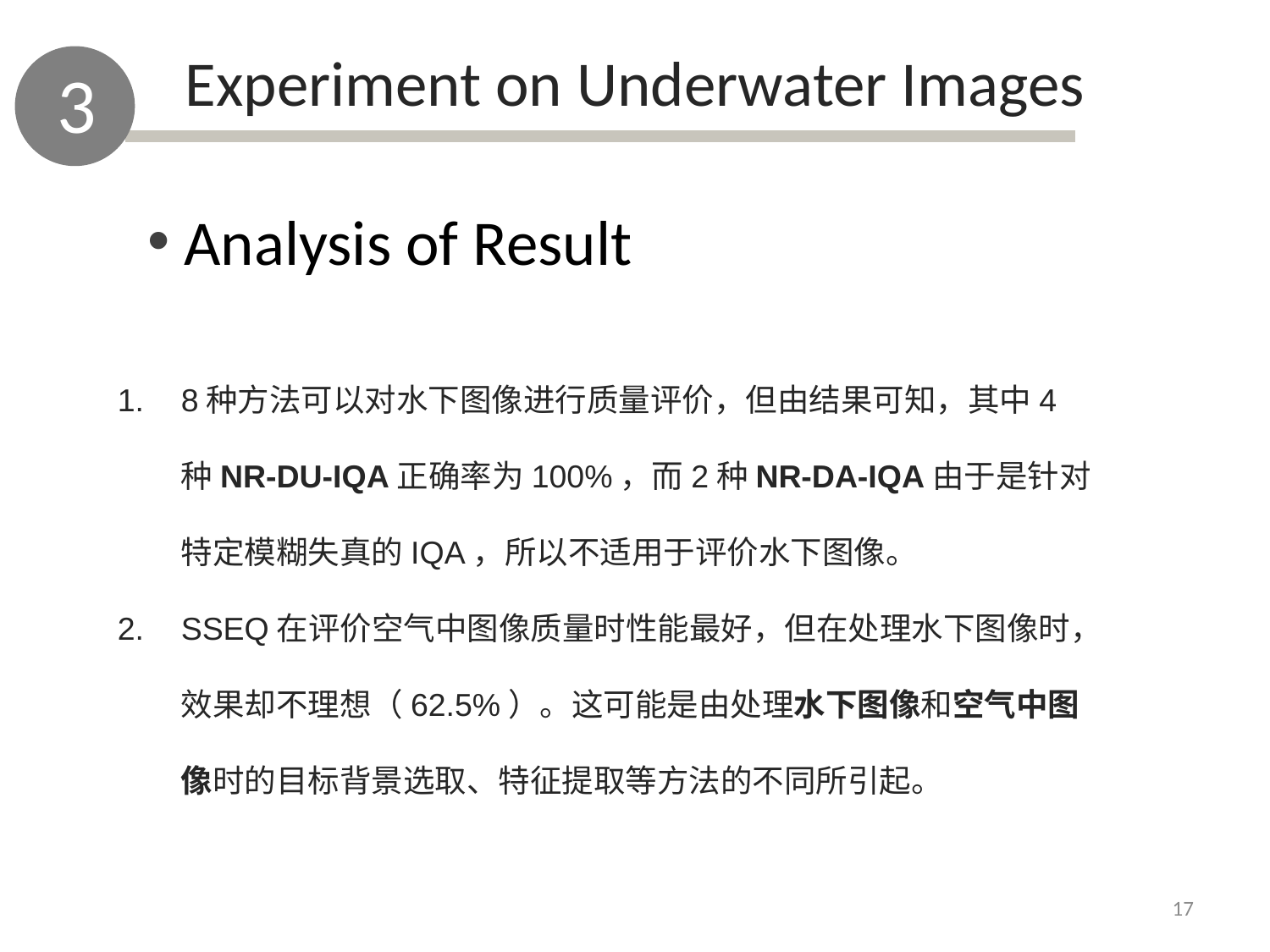

Experiment on Underwater Images

3
 Analysis of Result
8种方法可以对水下图像进行质量评价，但由结果可知，其中4种NR-DU-IQA正确率为100%，而2种NR-DA-IQA由于是针对特定模糊失真的IQA，所以不适用于评价水下图像。
SSEQ在评价空气中图像质量时性能最好，但在处理水下图像时，效果却不理想（62.5%）。这可能是由处理水下图像和空气中图像时的目标背景选取、特征提取等方法的不同所引起。
17